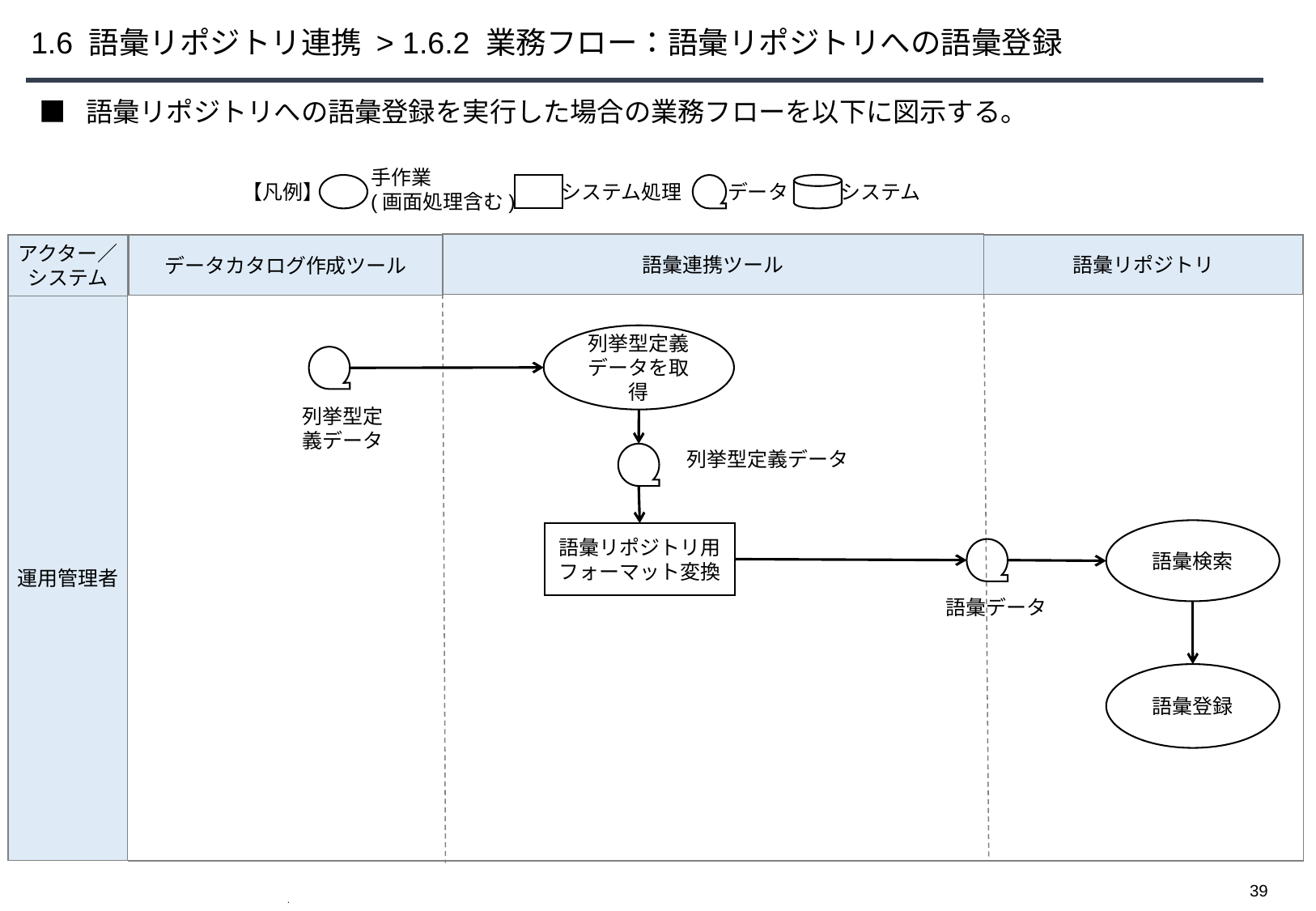

# 1.6 語彙リポジトリ連携 > 1.6.2 業務フロー：語彙リポジトリへの語彙登録
■ 語彙リポジトリへの語彙登録を実行した場合の業務フローを以下に図示する。
手作業
(画面処理含む)
【凡例】
システム処理
データ
システム

語彙連携ツール
語彙リポジトリ
データカタログ作成ツール
アクター／
システム
運用管理者
列挙型定義データを取得

列挙型定義データ
列挙型定義データ

語彙検索
語彙リポジトリ用フォーマット変換

語彙データ
語彙登録